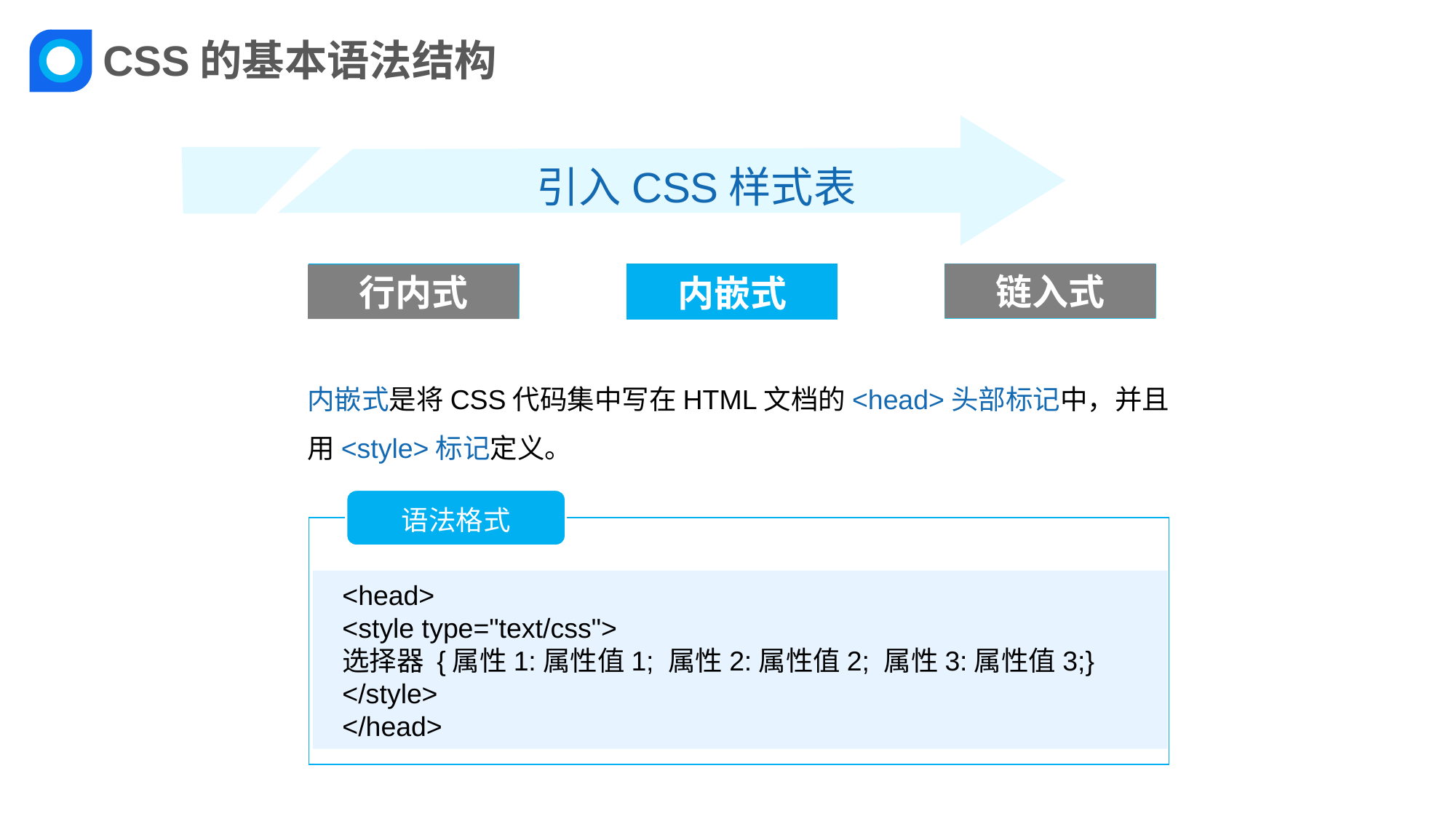

CSS的基本语法结构

引入CSS样式表

链入式
行内式
内嵌式
链入式
行内式
内嵌式
内嵌式是将CSS代码集中写在HTML文档的<head>头部标记中，并且用<style>标记定义。

语法格式

<head>
<style type="text/css">
选择器 {属性1:属性值1; 属性2:属性值2; 属性3:属性值3;}
</style>
</head>